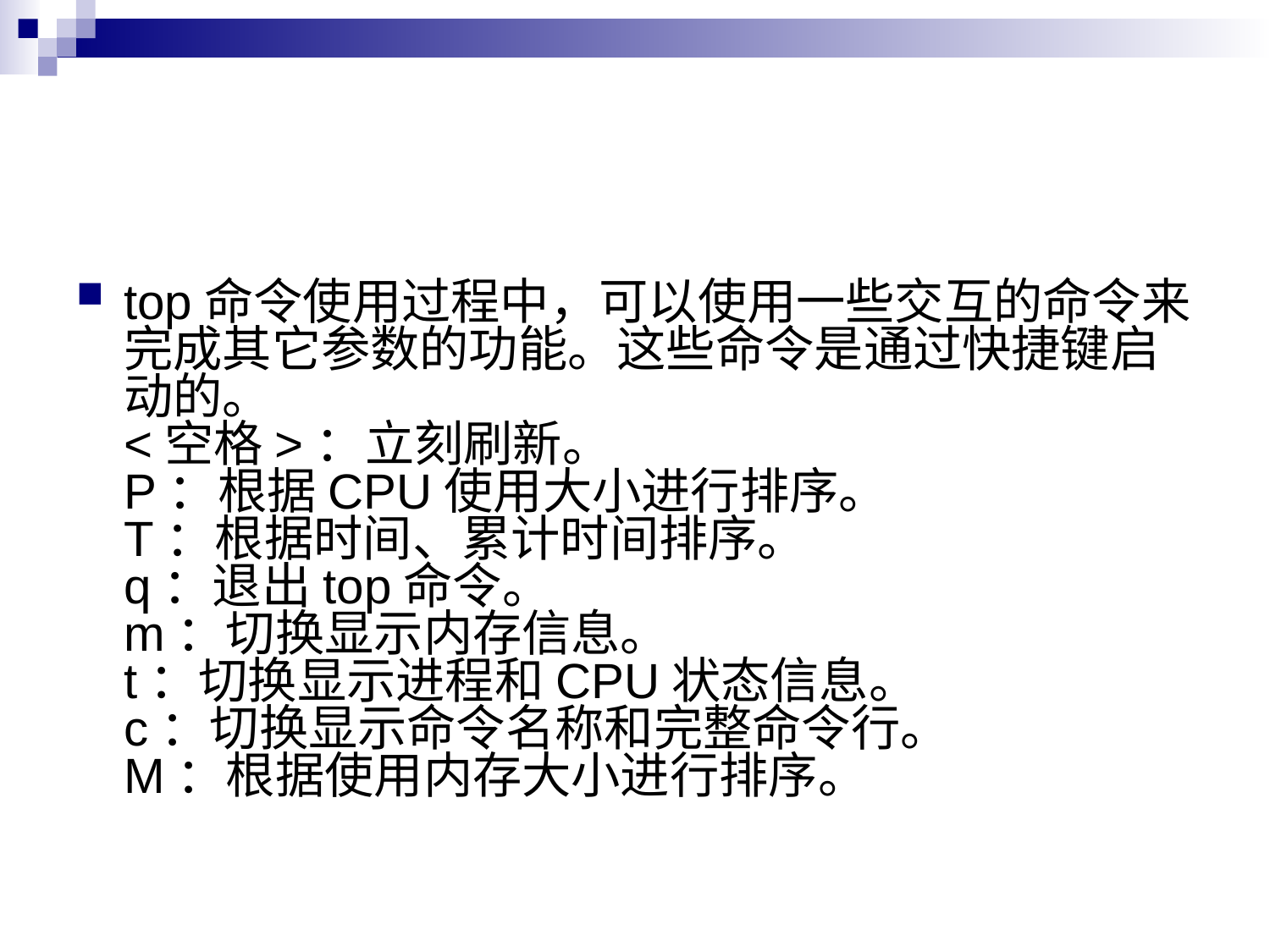

#
top命令使用过程中，可以使用一些交互的命令来完成其它参数的功能。这些命令是通过快捷键启动的。
<空格>：立刻刷新。
P：根据CPU使用大小进行排序。
T：根据时间、累计时间排序。
q：退出top命令。
m：切换显示内存信息。
t：切换显示进程和CPU状态信息。
c：切换显示命令名称和完整命令行。
M：根据使用内存大小进行排序。